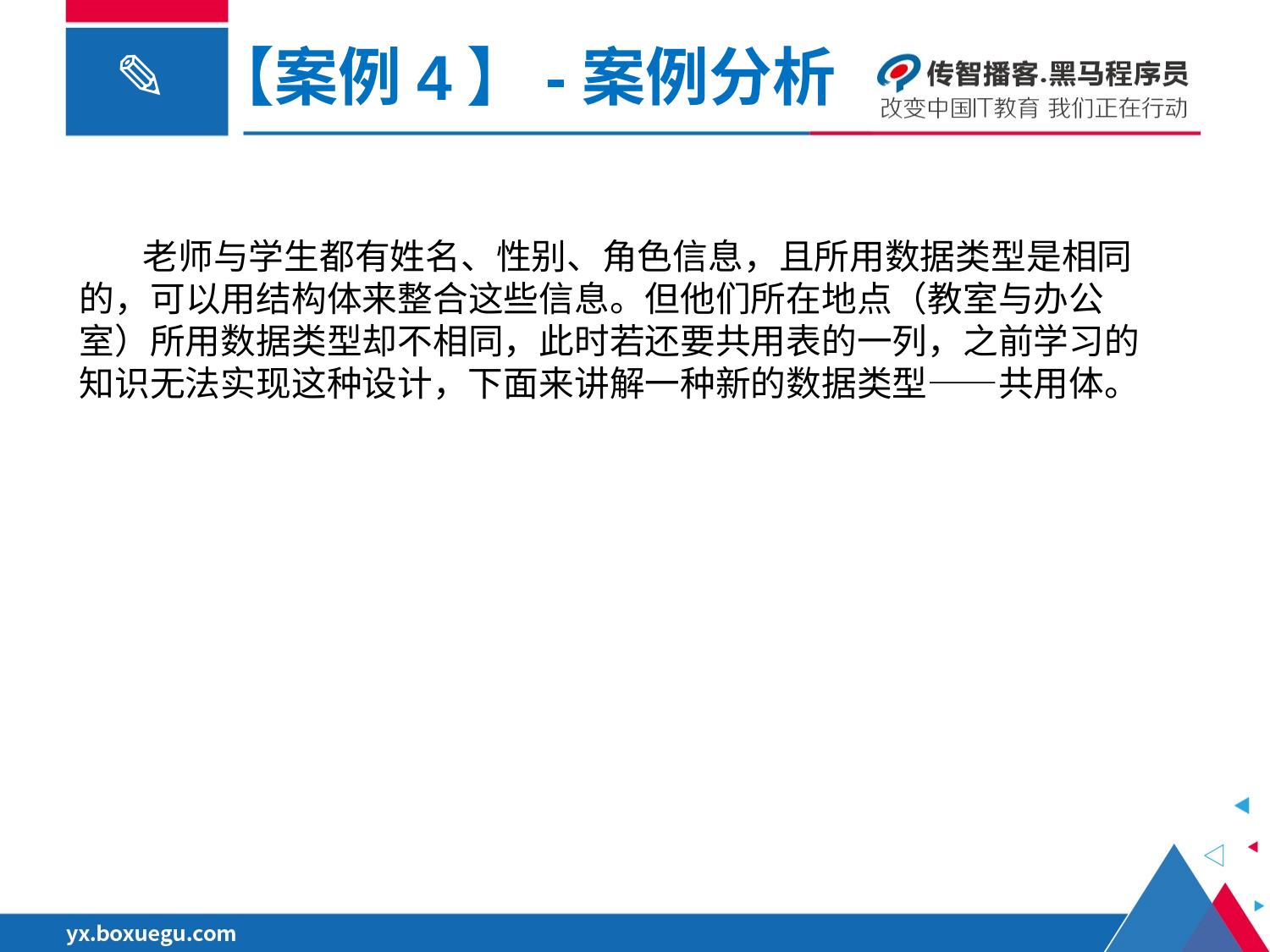

【案例4】-案例分析
       老师与学生都有姓名、性别、角色信息，且所用数据类型是相同的，可以用结构体来整合这些信息。但他们所在地点（教室与办公室）所用数据类型却不相同，此时若还要共用表的一列，之前学习的知识无法实现这种设计，下面来讲解一种新的数据类型——共用体。